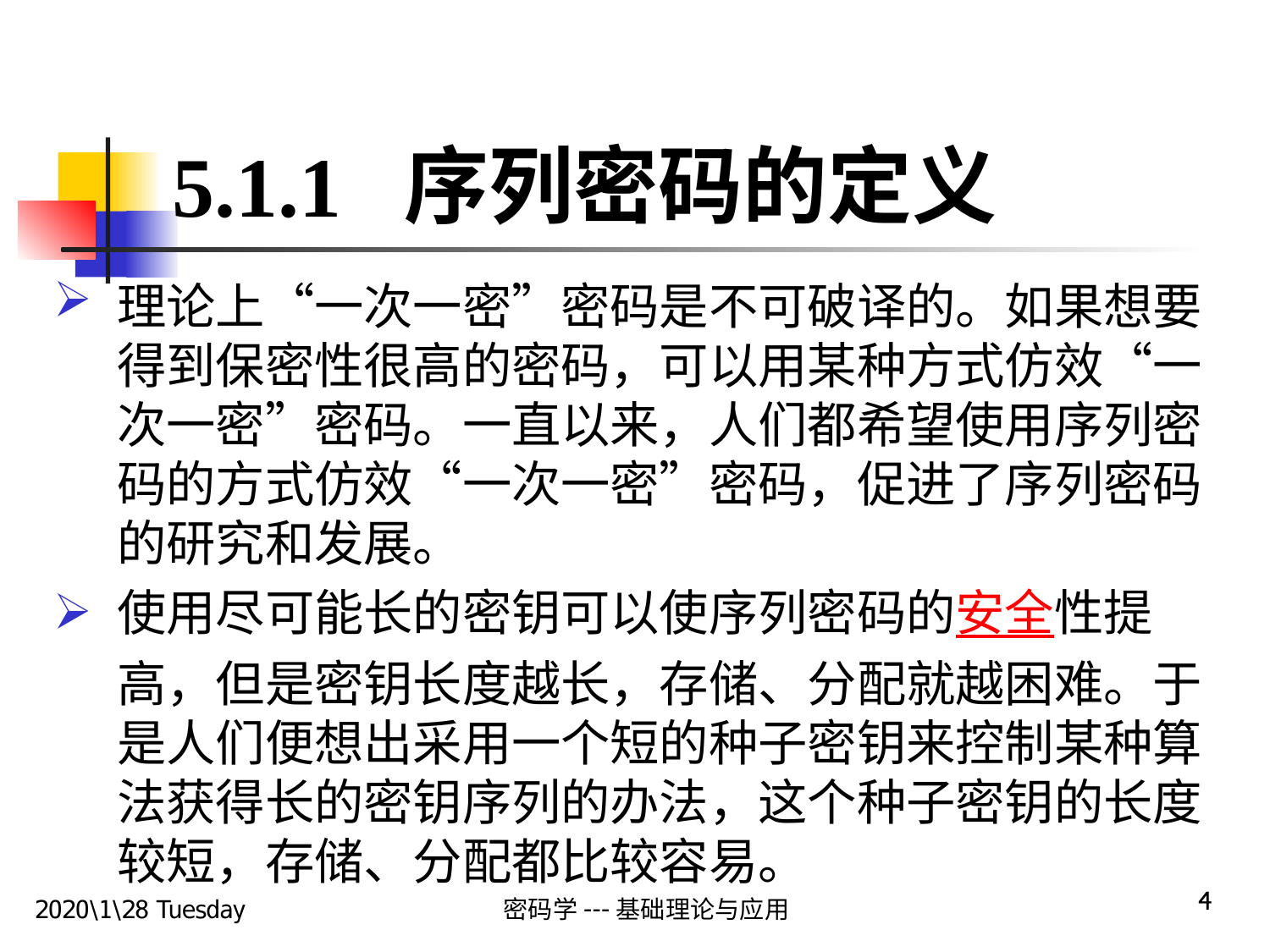

5.1.1  序列密码的定义
理论上“一次一密”密码是不可破译的。如果想要得到保密性很高的密码，可以用某种方式仿效“一次一密”密码。一直以来，人们都希望使用序列密码的方式仿效“一次一密”密码，促进了序列密码的研究和发展。
使用尽可能长的密钥可以使序列密码的安全性提高，但是密钥长度越长，存储、分配就越困难。于是人们便想出采用一个短的种子密钥来控制某种算法获得长的密钥序列的办法，这个种子密钥的长度较短，存储、分配都比较容易。
4
2020\1\28 Tuesday
密码学---基础理论与应用